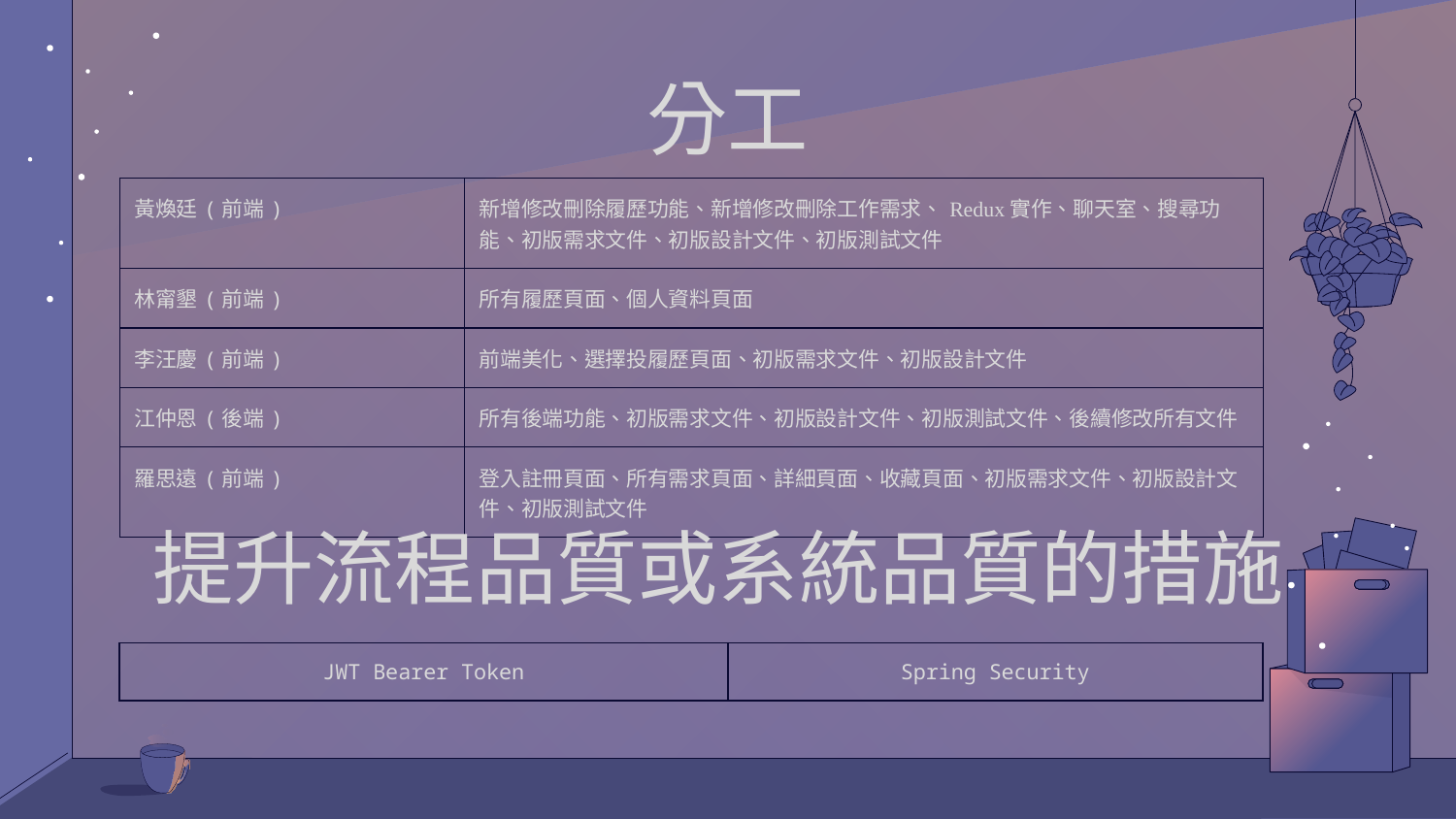

# 分工

| 黃煥廷(前端) | 新增修改刪除履歷功能、新增修改刪除工作需求、Redux實作、聊天室、搜尋功能、初版需求文件、初版設計文件、初版測試文件 |
| --- | --- |
| 林甯墾(前端) | 所有履歷頁面、個人資料頁面 |
| 李汪慶(前端) | 前端美化、選擇投履歷頁面、初版需求文件、初版設計文件 |
| 江仲恩(後端) | 所有後端功能、初版需求文件、初版設計文件、初版測試文件、後續修改所有文件 |
| 羅思遠(前端) | 登入註冊頁面、所有需求頁面、詳細頁面、收藏頁面、初版需求文件、初版設計文件、初版測試文件 |

提升流程品質或系統品質的措施

| JWT Bearer Token | Spring Security |
| --- | --- |